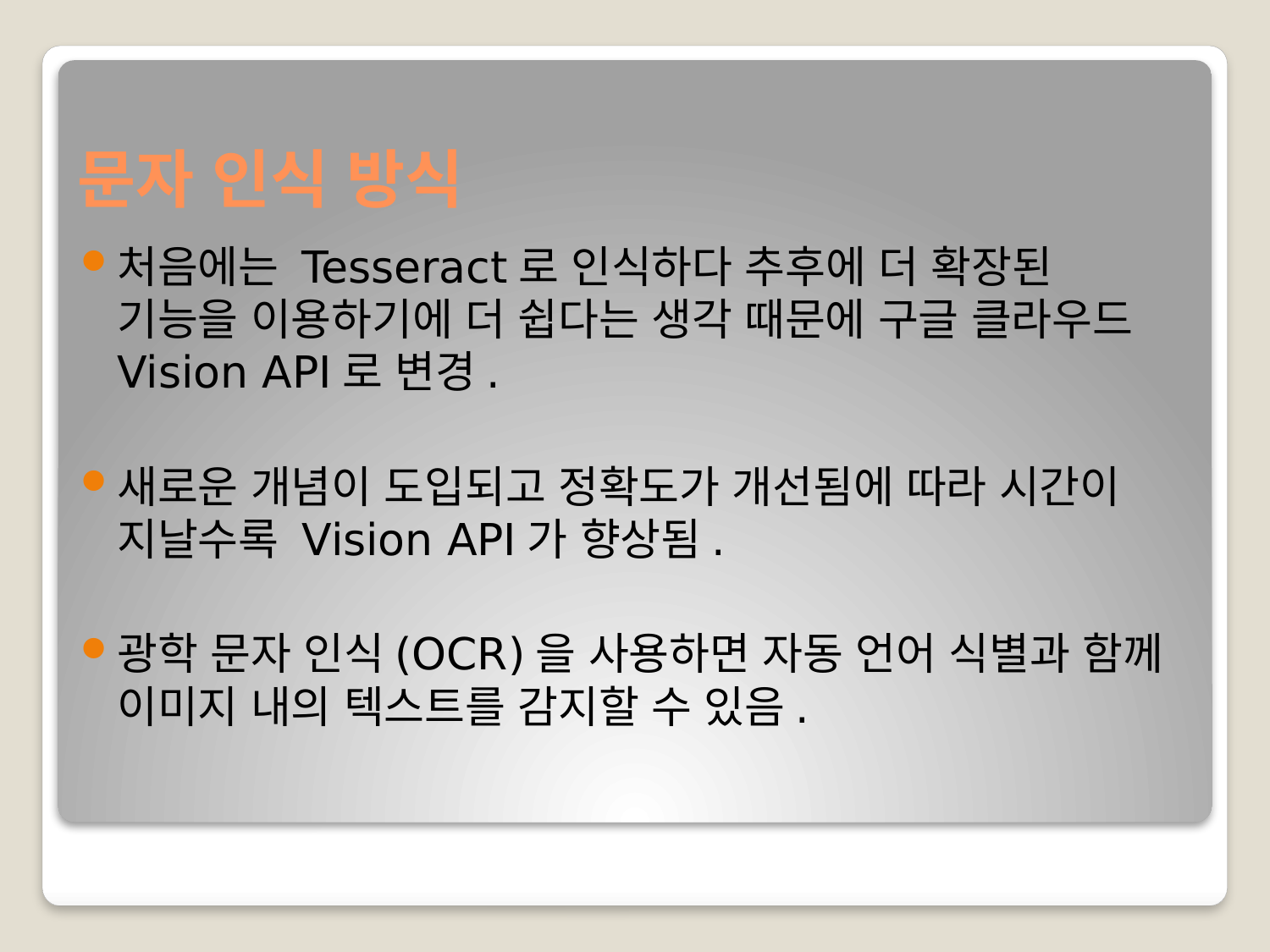

# 문자 인식 방식
처음에는 Tesseract로 인식하다 추후에 더 확장된 기능을 이용하기에 더 쉽다는 생각 때문에 구글 클라우드 Vision API로 변경.

새로운 개념이 도입되고 정확도가 개선됨에 따라 시간이 지날수록 Vision API가 향상됨.

광학 문자 인식(OCR)을 사용하면 자동 언어 식별과 함께 이미지 내의 텍스트를 감지할 수 있음.